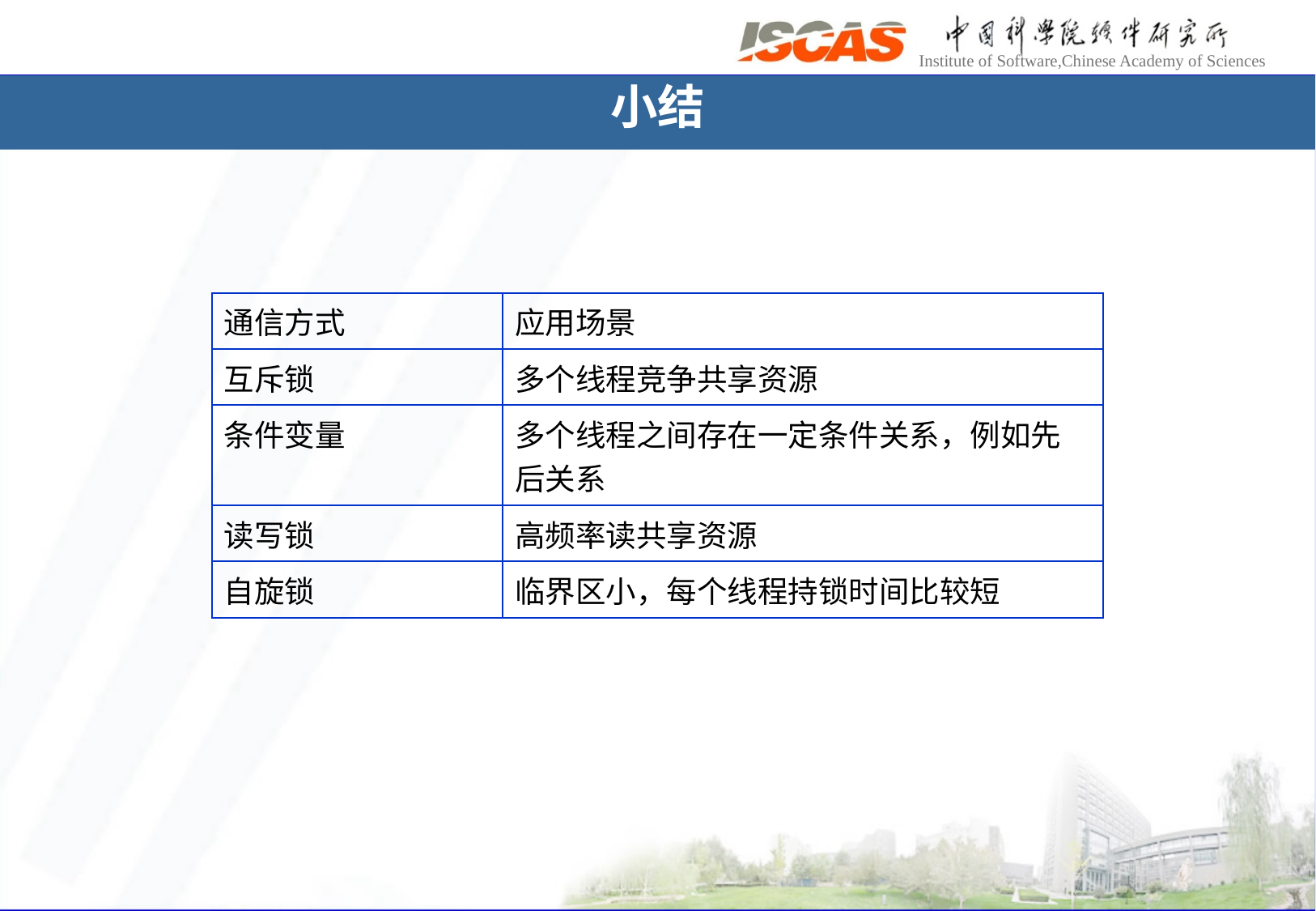

# 小结
| 通信方式 | 应用场景 |
| --- | --- |
| 互斥锁 | 多个线程竞争共享资源 |
| 条件变量 | 多个线程之间存在一定条件关系，例如先后关系 |
| 读写锁 | 高频率读共享资源 |
| 自旋锁 | 临界区小，每个线程持锁时间比较短 |